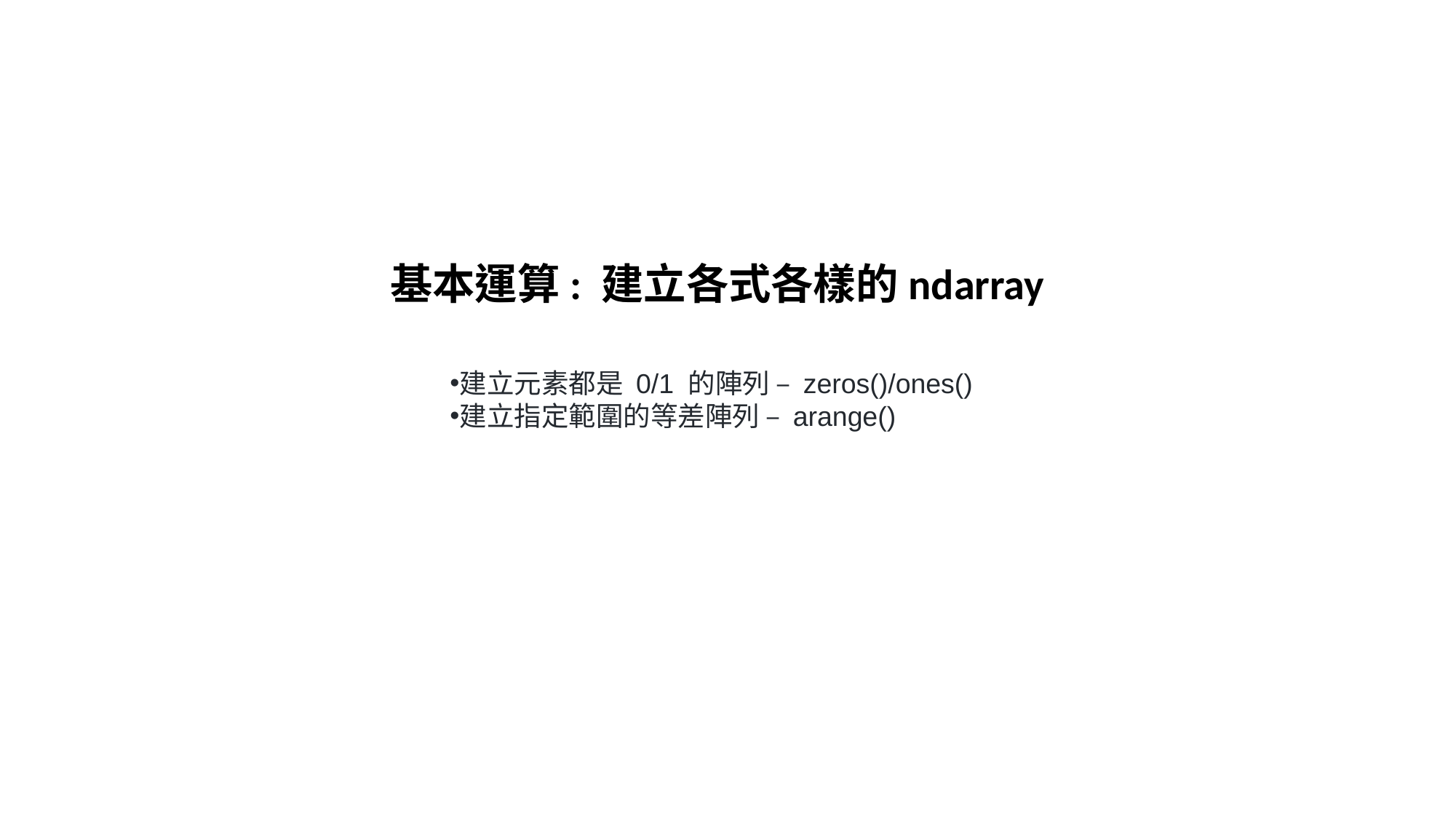

基本運算: 建立各式各樣的ndarray
建立元素都是 0/1 的陣列 – zeros()/ones()
建立指定範圍的等差陣列 – arange()